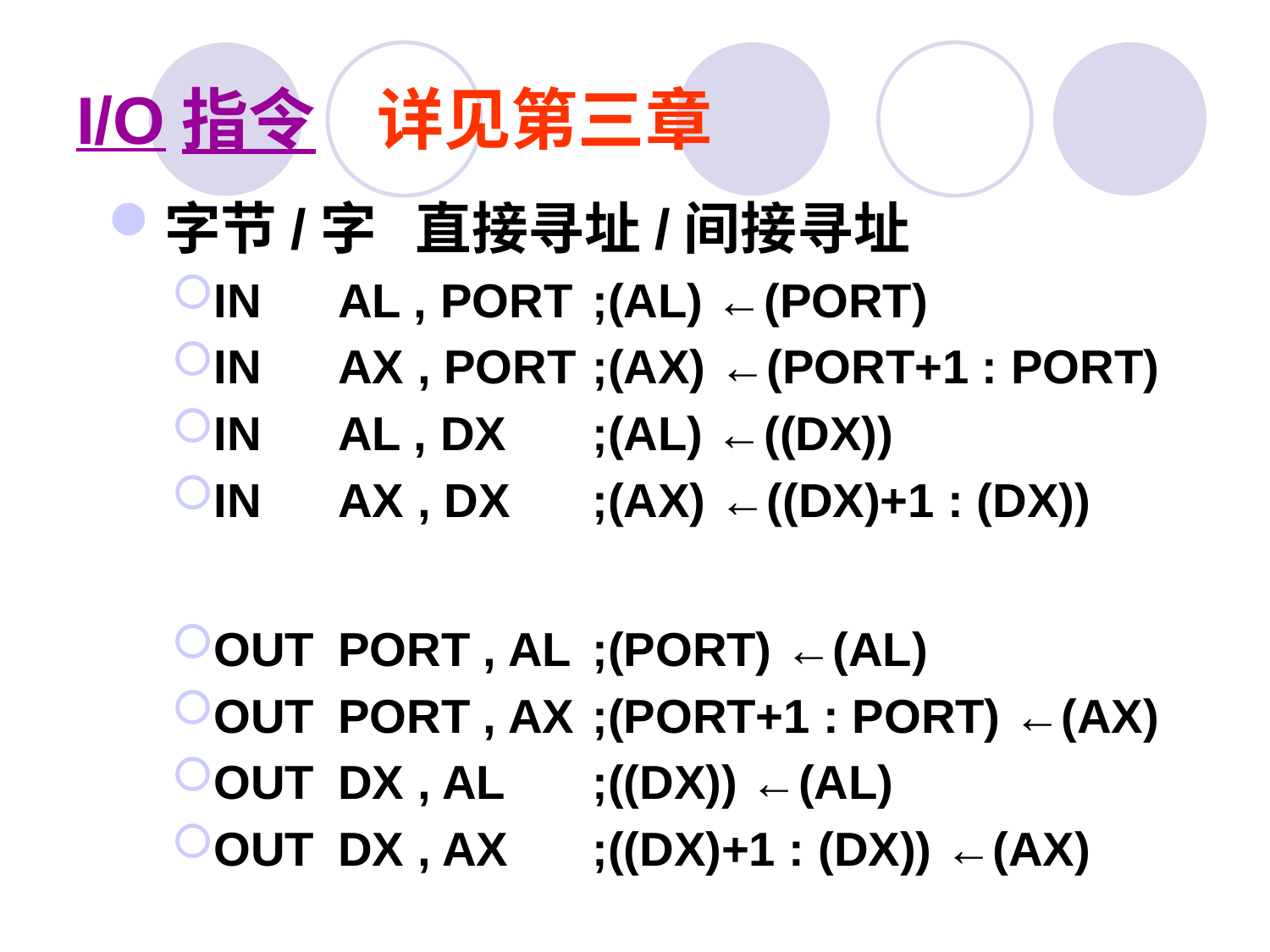

# I/O指令    详见第三章
字节/字   直接寻址/间接寻址
IN	AL , PORT	;(AL) ←(PORT)
IN	AX , PORT	;(AX) ←(PORT+1 : PORT)
IN	AL , DX	;(AL) ←((DX))
IN	AX , DX	;(AX) ←((DX)+1 : (DX))

OUT	PORT , AL	;(PORT) ←(AL)
OUT	PORT , AX	;(PORT+1 : PORT) ←(AX)
OUT	DX , AL	;((DX)) ←(AL)
OUT	DX , AX	;((DX)+1 : (DX)) ←(AX)